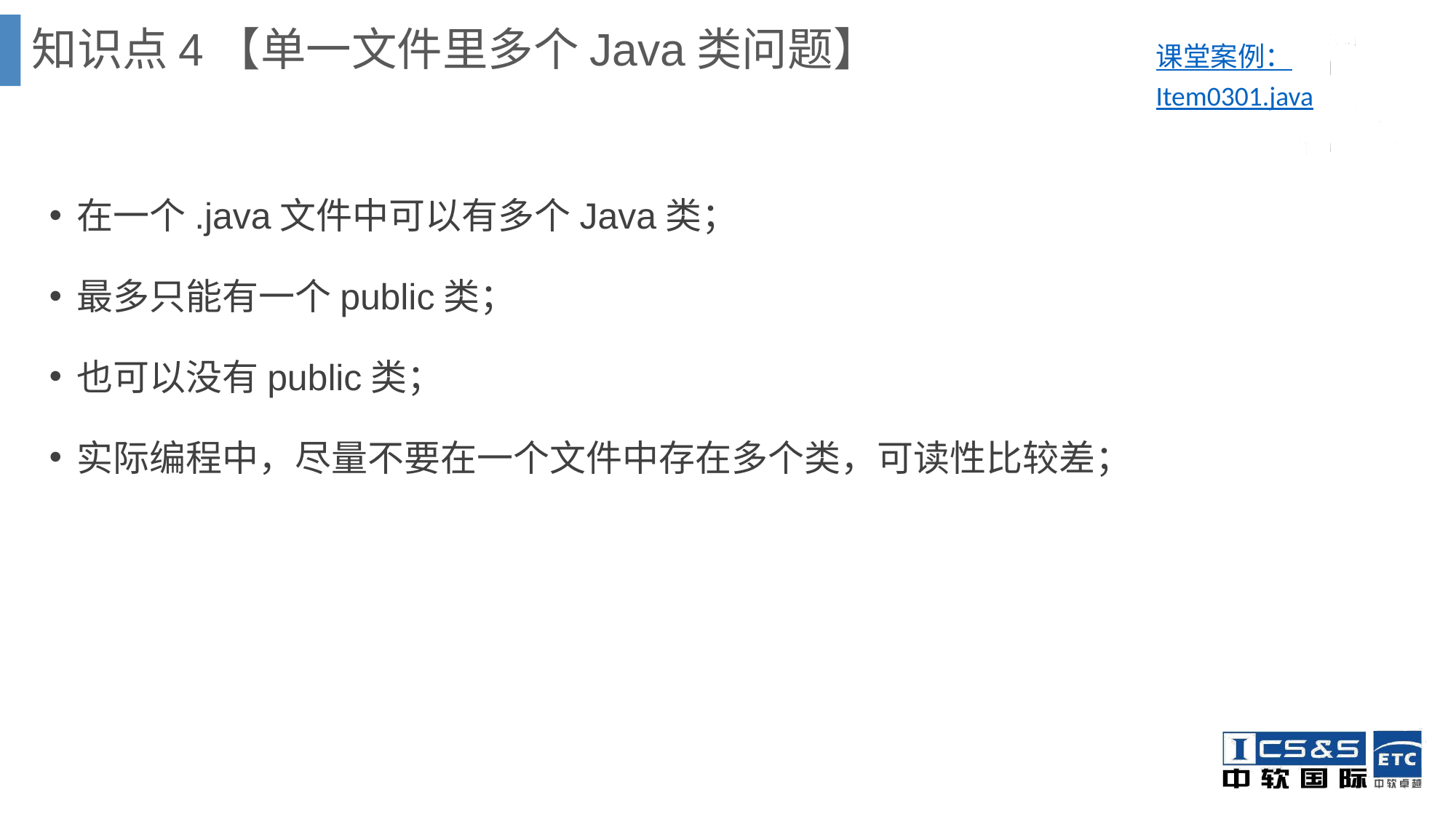

知识点4【单一文件里多个Java类问题】
课堂案例：Item0301.java
在一个.java文件中可以有多个Java类；
最多只能有一个public类；
也可以没有public类；
实际编程中，尽量不要在一个文件中存在多个类，可读性比较差；